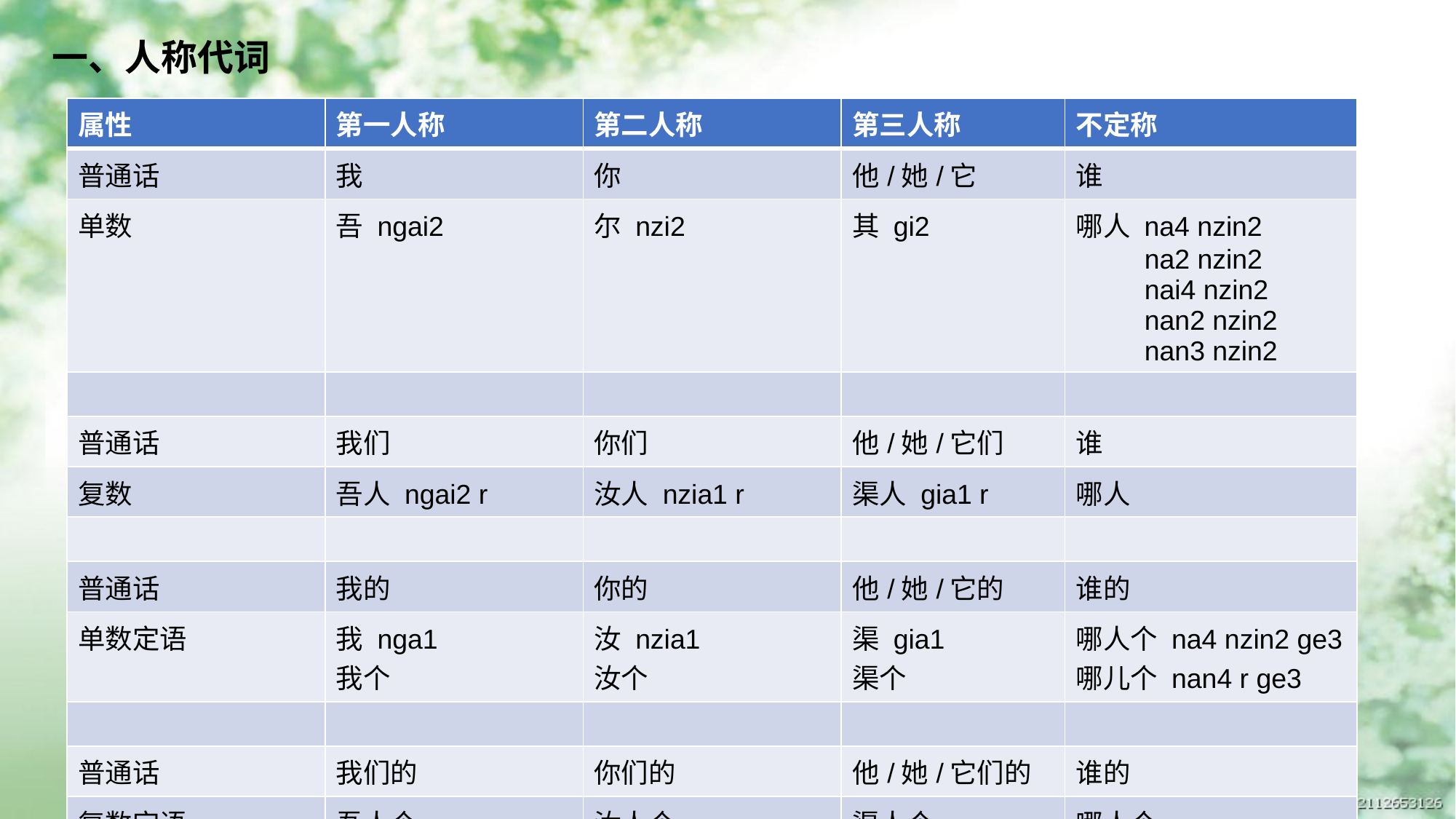

# 一、人称代词
| 属性 | 第一人称 | 第二人称 | 第三人称 | 不定称 |
| --- | --- | --- | --- | --- |
| 普通话 | 我 | 你 | 他/她/它 | 谁 |
| 单数 | 吾 ngai2 | 尔 nzi2 | 其 gi2 | 哪人 na4 nzin2 na2 nzin2 nai4 nzin2 nan2 nzin2 nan3 nzin2 |
|  |  |  |  |  |
| 普通话 | 我们 | 你们 | 他/她/它们 | 谁 |
| 复数 | 吾人 ngai2 r | 汝人 nzia1 r | 渠人 gia1 r | 哪人 |
|  |  |  |  |  |
| 普通话 | 我的 | 你的 | 他/她/它的 | 谁的 |
| 单数定语 | 我 nga1 我个 | 汝 nzia1 汝个 | 渠 gia1 渠个 | 哪人个 na4 nzin2 ge3 哪儿个 nan4 r ge3 |
|  |  |  |  |  |
| 普通话 | 我们的 | 你们的 | 他/她/它们的 | 谁的 |
| 复数定语 | 吾人个 | 汝人个 | 渠人个 | 哪人个 |